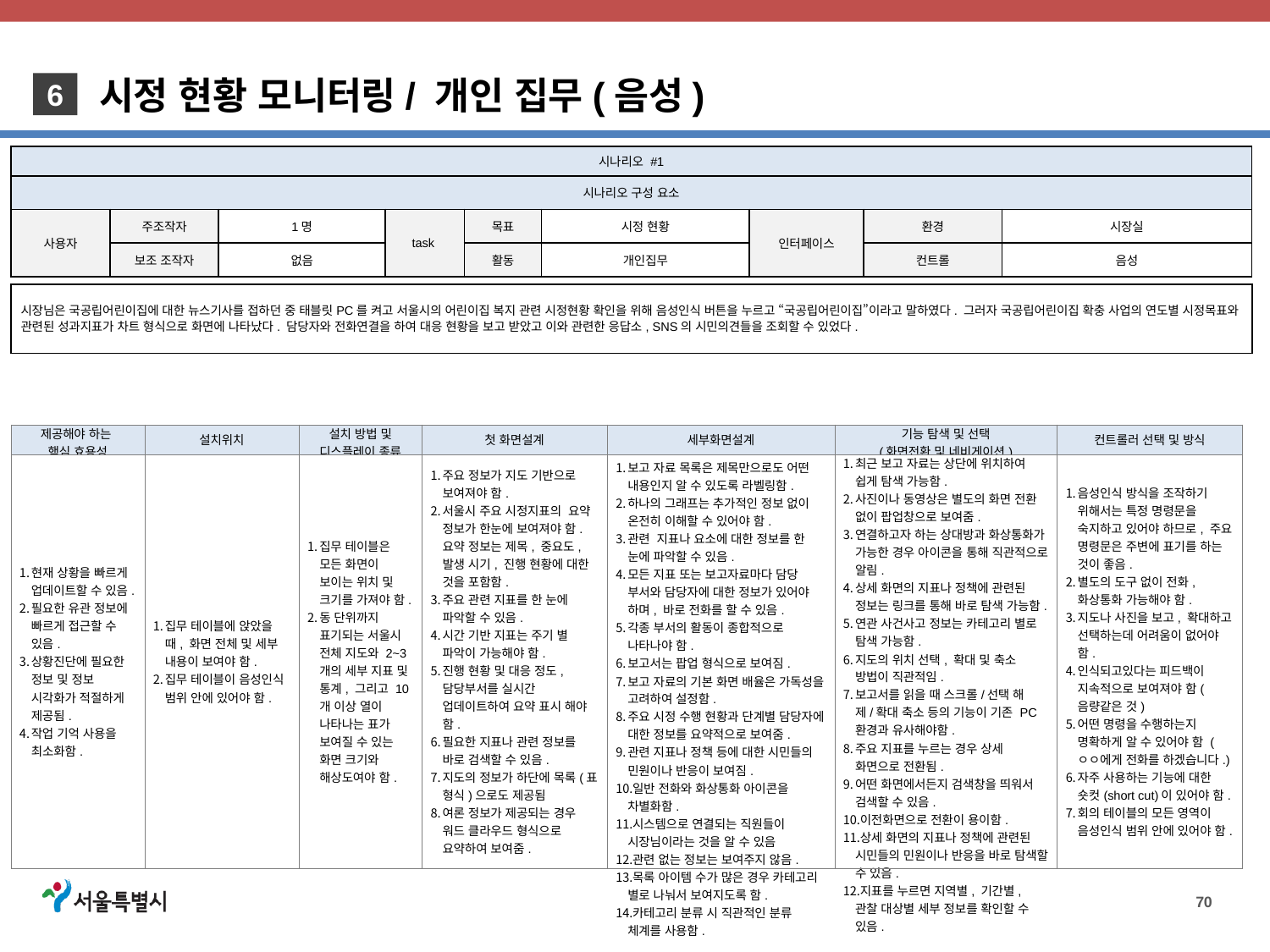

시정 현황 모니터링/ 개인 집무(음성)
6
| 시나리오 #1 |  |  |  |  |  |  |  |  |
| --- | --- | --- | --- | --- | --- | --- | --- | --- |
| 시나리오 구성 요소 |  |  |  |  |  |  |  |  |
| 사용자 | 주조작자 | 1명 | task | 목표 | 시정 현황 | 인터페이스 | 환경 | 시장실 |
|  | 보조 조작자 | 없음 |  | 활동 | 개인집무 |  | 컨트롤 | 음성 |
| 시장님은 국공립어린이집에 대한 뉴스기사를 접하던 중 태블릿PC를 켜고 서울시의 어린이집 복지 관련 시정현황 확인을 위해 음성인식 버튼을 누르고 “국공립어린이집”이라고 말하였다. 그러자 국공립어린이집 확충 사업의 연도별 시정목표와 관련된 성과지표가 차트 형식으로 화면에 나타났다. 담당자와 전화연결을 하여 대응 현황을 보고 받았고 이와 관련한 응답소, SNS의 시민의견들을 조회할 수 있었다. |
| --- |
| 제공해야 하는 핵심 효용성 | 설치위치 | 설치 방법 및 디스플레이 종류 | 첫 화면설계 | 세부화면설계 | 기능 탐색 및 선택 (화면전환 및 네비게이션) | 컨트롤러 선택 및 방식 |
| --- | --- | --- | --- | --- | --- | --- |
| 현재 상황을 빠르게 업데이트할 수 있음. 필요한 유관 정보에 빠르게 접근할 수 있음. 상황진단에 필요한 정보 및 정보 시각화가 적절하게 제공됨. 작업 기억 사용을 최소화함. | 집무 테이블에 앉았을 때, 화면 전체 및 세부 내용이 보여야 함. 집무 테이블이 음성인식 범위 안에 있어야 함. | 집무 테이블은 모든 화면이 보이는 위치 및 크기를 가져야 함. 동 단위까지 표기되는 서울시 전체 지도와 2~3개의 세부 지표 및 통계, 그리고 10개 이상 열이 나타나는 표가 보여질 수 있는 화면 크기와 해상도여야 함. | 주요 정보가 지도 기반으로 보여져야 함. 서울시 주요 시정지표의 요약 정보가 한눈에 보여져야 함. 요약 정보는 제목, 중요도, 발생 시기, 진행 현황에 대한 것을 포함함. 주요 관련 지표를 한 눈에 파악할 수 있음. 시간 기반 지표는 주기 별 파악이 가능해야 함. 진행 현황 및 대응 정도, 담당부서를 실시간 업데이트하여 요약 표시 해야 함. 필요한 지표나 관련 정보를 바로 검색할 수 있음. 지도의 정보가 하단에 목록(표 형식)으로도 제공됨 여론 정보가 제공되는 경우 워드 클라우드 형식으로 요약하여 보여줌. | 보고 자료 목록은 제목만으로도 어떤 내용인지 알 수 있도록 라벨링함. 하나의 그래프는 추가적인 정보 없이 온전히 이해할 수 있어야 함. 관련 지표나 요소에 대한 정보를 한 눈에 파악할 수 있음. 모든 지표 또는 보고자료마다 담당 부서와 담당자에 대한 정보가 있어야 하며, 바로 전화를 할 수 있음. 각종 부서의 활동이 종합적으로 나타나야 함. 보고서는 팝업 형식으로 보여짐. 보고 자료의 기본 화면 배율은 가독성을 고려하여 설정함. 주요 시정 수행 현황과 단계별 담당자에 대한 정보를 요약적으로 보여줌. 관련 지표나 정책 등에 대한 시민들의 민원이나 반응이 보여짐. 일반 전화와 화상통화 아이콘을 차별화함. 시스템으로 연결되는 직원들이 시장님이라는 것을 알 수 있음 관련 없는 정보는 보여주지 않음. 목록 아이템 수가 많은 경우 카테고리 별로 나눠서 보여지도록 함. 카테고리 분류 시 직관적인 분류 체계를 사용함. | 최근 보고 자료는 상단에 위치하여 쉽게 탐색 가능함. 사진이나 동영상은 별도의 화면 전환 없이 팝업창으로 보여줌. 연결하고자 하는 상대방과 화상통화가 가능한 경우 아이콘을 통해 직관적으로 알림. 상세 화면의 지표나 정책에 관련된 정보는 링크를 통해 바로 탐색 가능함. 연관 사건사고 정보는 카테고리 별로 탐색 가능함. 지도의 위치 선택, 확대 및 축소 방법이 직관적임. 보고서를 읽을 때 스크롤/선택 해제/확대 축소 등의 기능이 기존 PC 환경과 유사해야함. 주요 지표를 누르는 경우 상세 화면으로 전환됨. 어떤 화면에서든지 검색창을 띄워서 검색할 수 있음. 이전화면으로 전환이 용이함. 상세 화면의 지표나 정책에 관련된 시민들의 민원이나 반응을 바로 탐색할 수 있음. 지표를 누르면 지역별, 기간별, 관찰 대상별 세부 정보를 확인할 수 있음. | 음성인식 방식을 조작하기 위해서는 특정 명령문을 숙지하고 있어야 하므로, 주요 명령문은 주변에 표기를 하는 것이 좋음. 별도의 도구 없이 전화, 화상통화 가능해야 함. 지도나 사진을 보고, 확대하고 선택하는데 어려움이 없어야 함. 인식되고있다는 피드백이 지속적으로 보여져야 함(음량같은 것) 어떤 명령을 수행하는지 명확하게 알 수 있어야 함 (ㅇㅇ에게 전화를 하겠습니다.) 자주 사용하는 기능에 대한 숏컷(short cut)이 있어야 함. 회의 테이블의 모든 영역이 음성인식 범위 안에 있어야 함. |